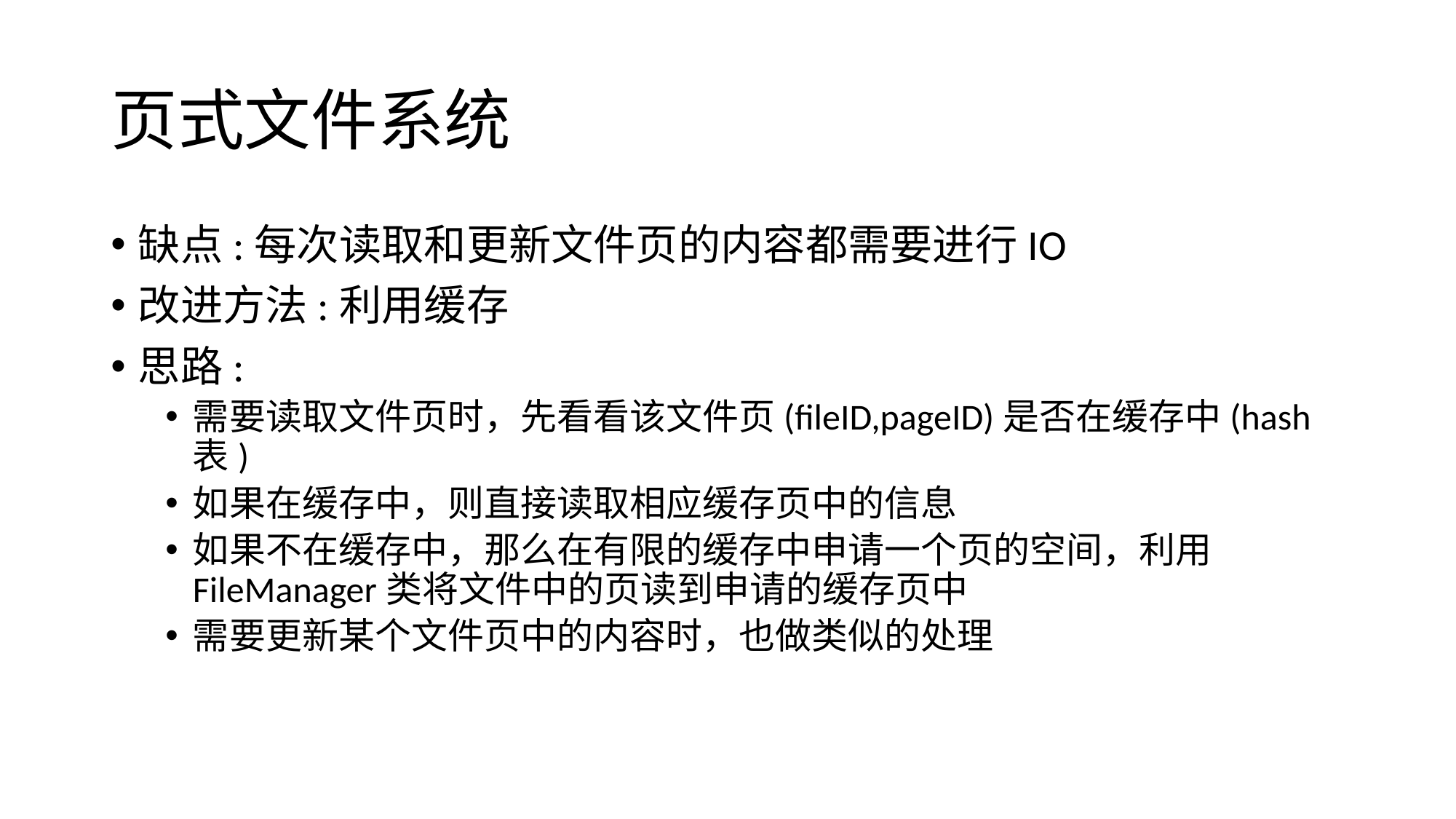

# 页式文件系统
缺点:每次读取和更新文件页的内容都需要进行IO
改进方法:利用缓存
思路:
需要读取文件页时，先看看该文件页(fileID,pageID)是否在缓存中(hash表)
如果在缓存中，则直接读取相应缓存页中的信息
如果不在缓存中，那么在有限的缓存中申请一个页的空间，利用FileManager类将文件中的页读到申请的缓存页中
需要更新某个文件页中的内容时，也做类似的处理